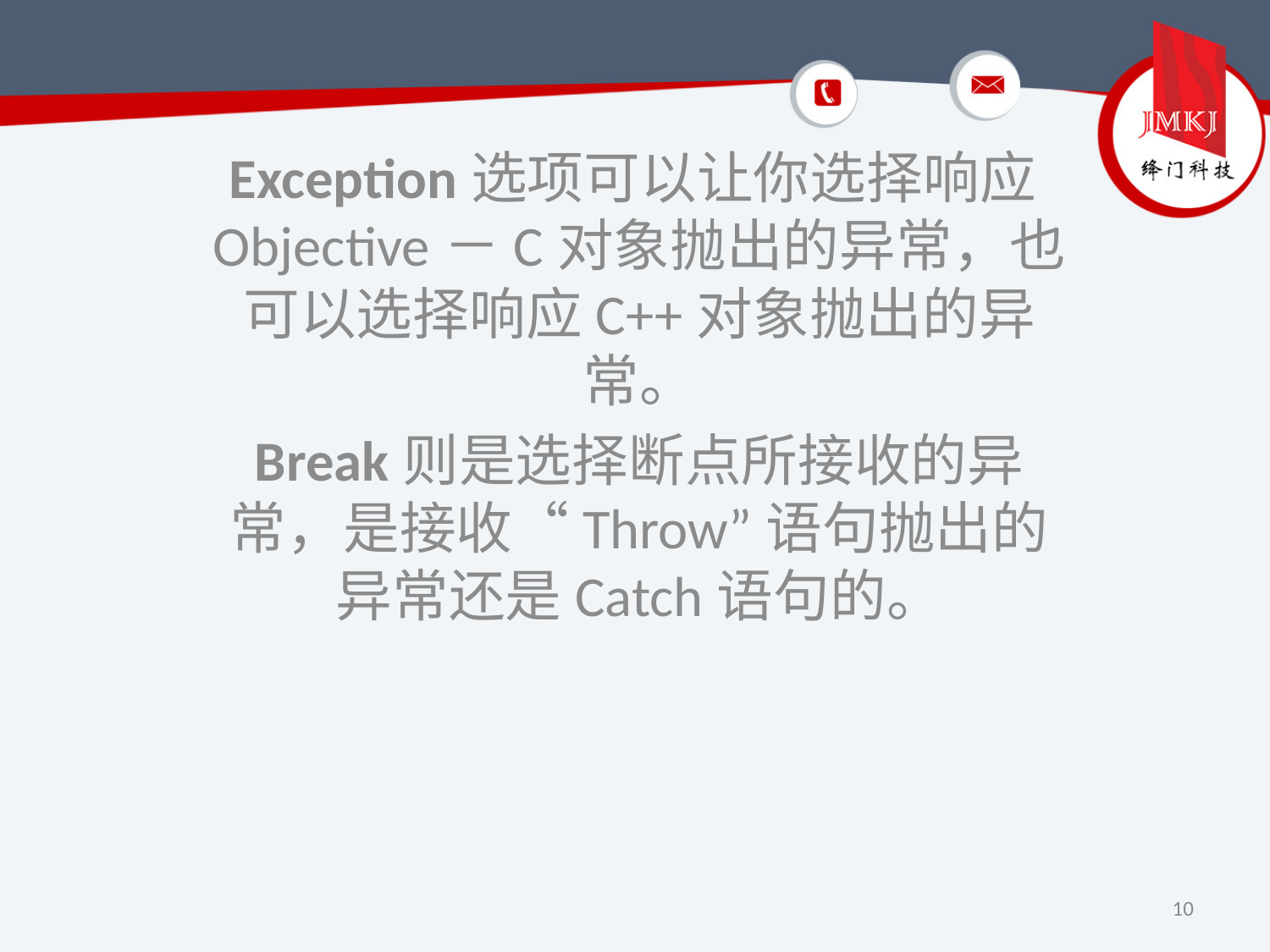

Exception选项可以让你选择响应Objective－C对象抛出的异常，也可以选择响应C++对象抛出的异常。
Break则是选择断点所接收的异常，是接收“Throw”语句抛出的异常还是Catch语句的。

10